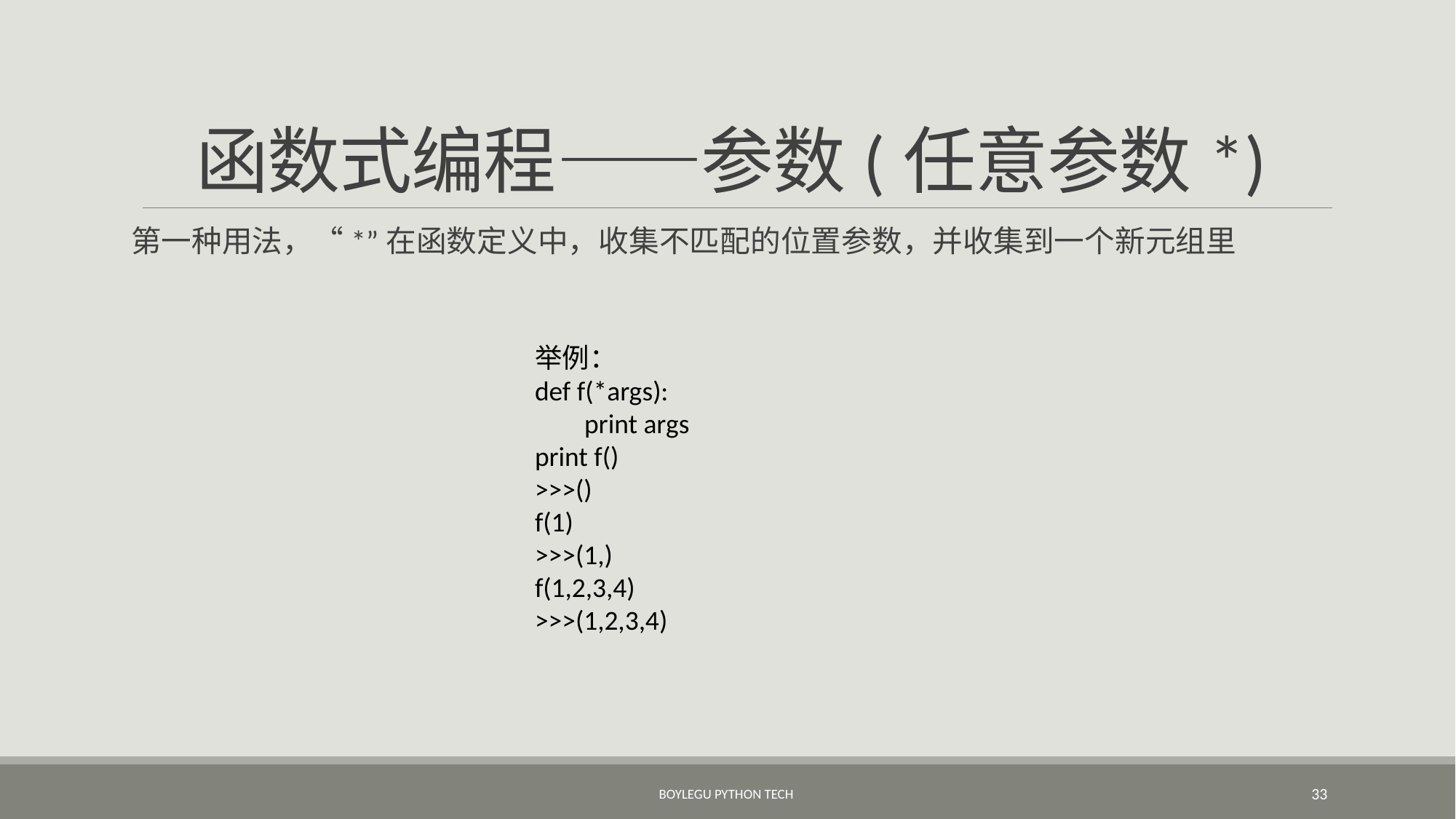

# 函数式编程——参数(任意参数*)
第一种用法，“*”在函数定义中，收集不匹配的位置参数，并收集到一个新元组里
举例：
def f(*args):
        print args
print f()
>>>()
f(1)
>>>(1,)
f(1,2,3,4)
>>>(1,2,3,4)

BoyleGu Python Tech
33